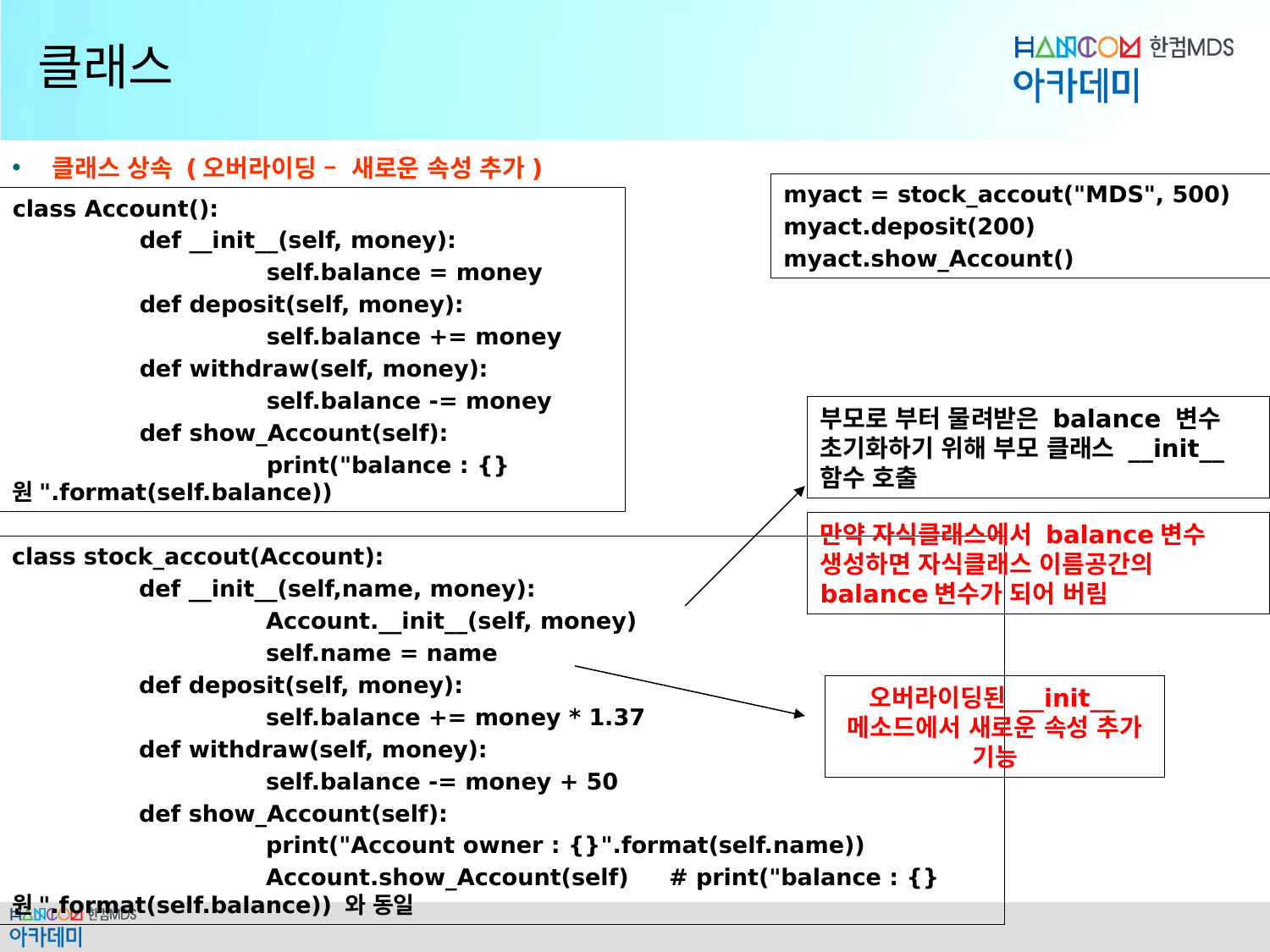

# 클래스
클래스 상속 (오버라이딩 –  새로운 속성 추가)
myact = stock_accout("MDS", 500)
myact.deposit(200)
myact.show_Account()
class Account():
	def __init__(self, money):
		self.balance = money
	def deposit(self, money):
		self.balance += money
	def withdraw(self, money):
		self.balance -= money
	def show_Account(self):
		print("balance : {} 원".format(self.balance))
부모로 부터 물려받은 balance 변수 초기화하기 위해 부모 클래스 __init__함수 호출
만약 자식클래스에서 balance변수 생성하면 자식클래스 이름공간의 balance변수가 되어 버림
class stock_accout(Account):
	def __init__(self,name, money):
		Account.__init__(self, money)
		self.name = name
	def deposit(self, money):
		self.balance += money * 1.37
	def withdraw(self, money):
		self.balance -= money + 50
	def show_Account(self):
		print("Account owner : {}".format(self.name))
		Account.show_Account(self)     # print("balance : {} 원".format(self.balance)) 와 동일
오버라이딩된 __init__메소드에서 새로운 속성 추가 기능